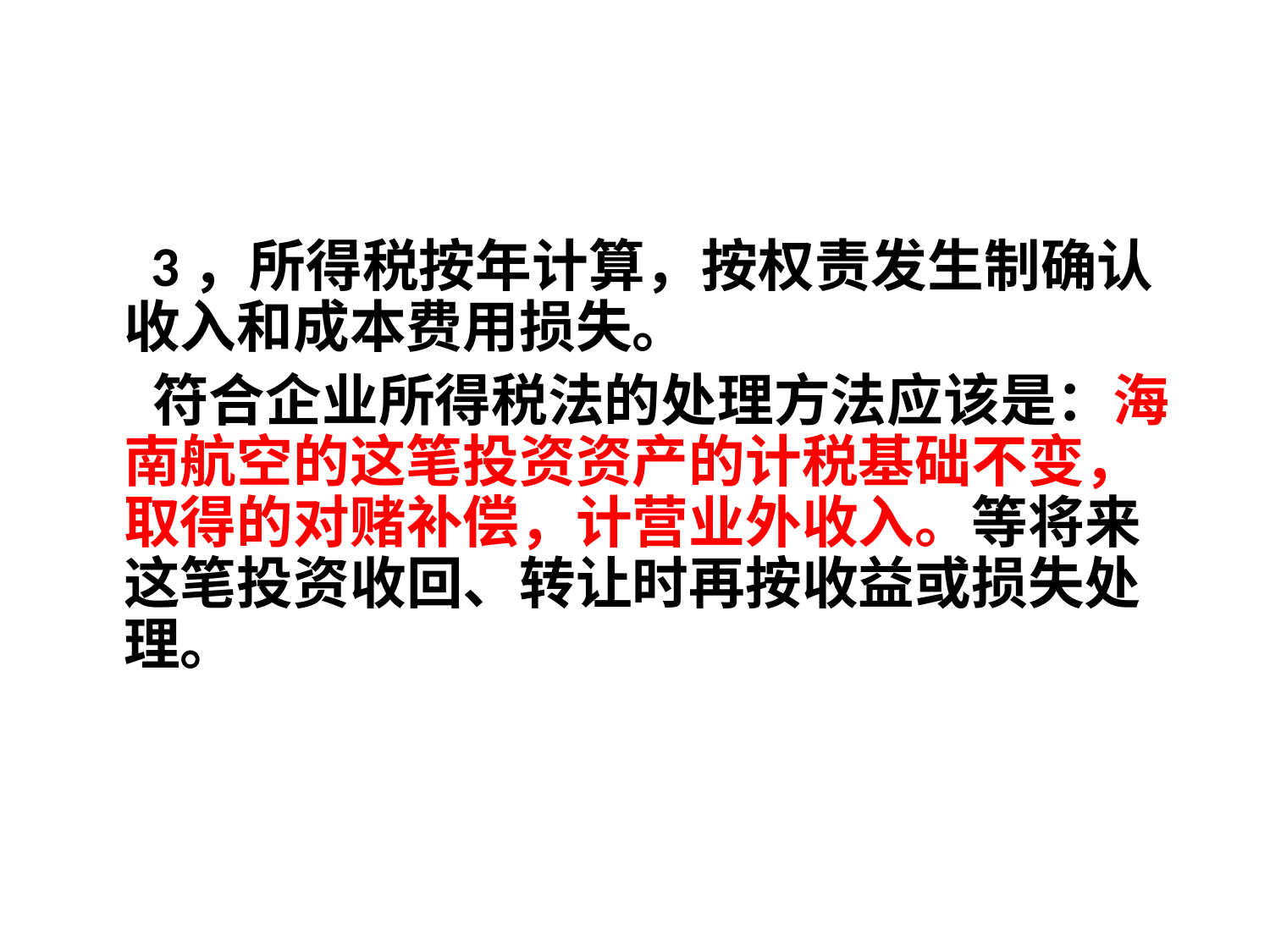

#
    3，所得税按年计算，按权责发生制确认收入和成本费用损失。
   符合企业所得税法的处理方法应该是：海南航空的这笔投资资产的计税基础不变，取得的对赌补偿，计营业外收入。等将来这笔投资收回、转让时再按收益或损失处理。